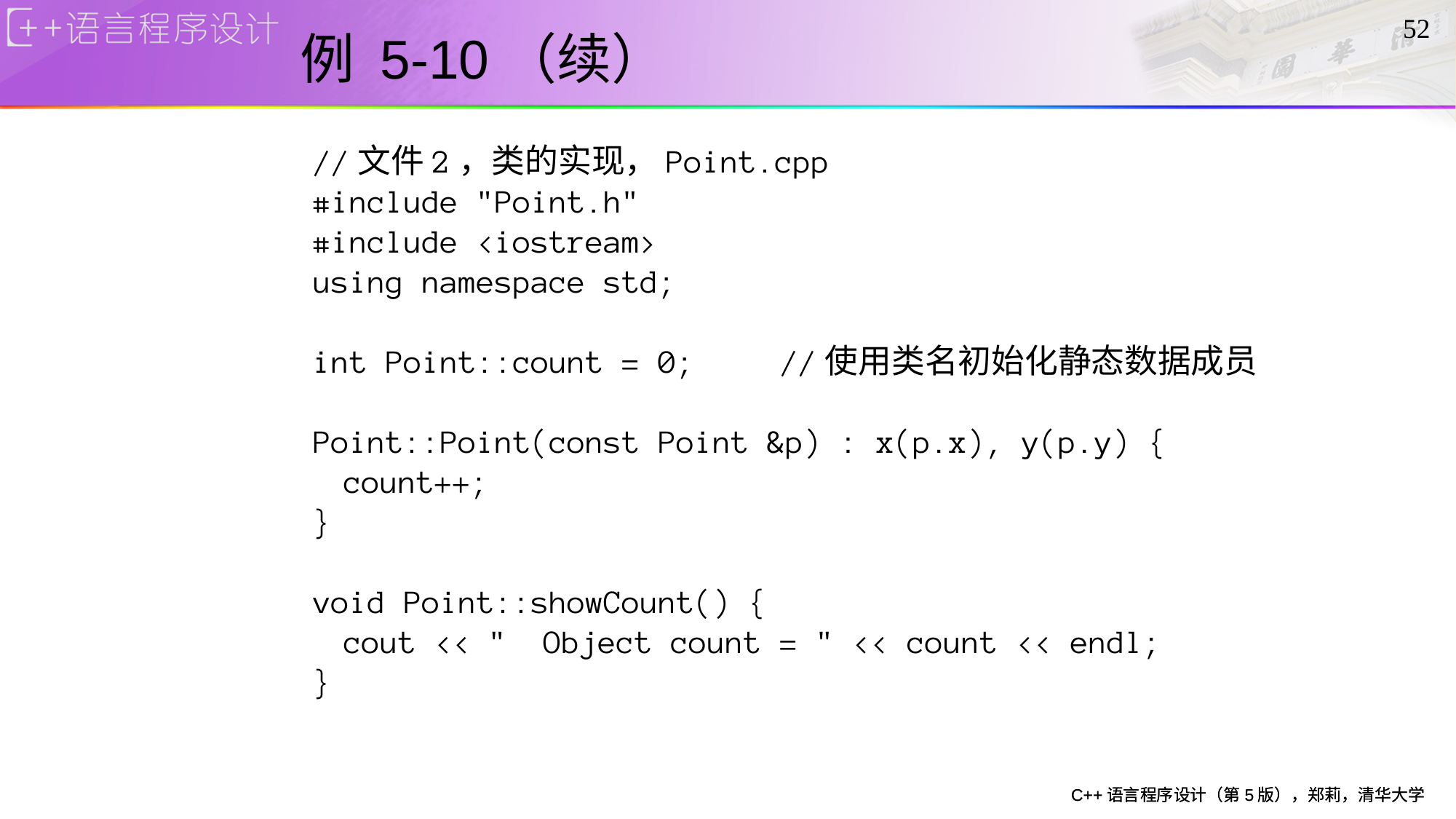

# 例 5-10（续）
52

//文件2，类的实现，Point.cpp
#include "Point.h"
#include <iostream>
using namespace std;

int Point::count = 0;	//使用类名初始化静态数据成员

Point::Point(const Point &p) : x(p.x), y(p.y) {
	count++;
}

void Point::showCount() {
	cout << "  Object count = " << count << endl;
}